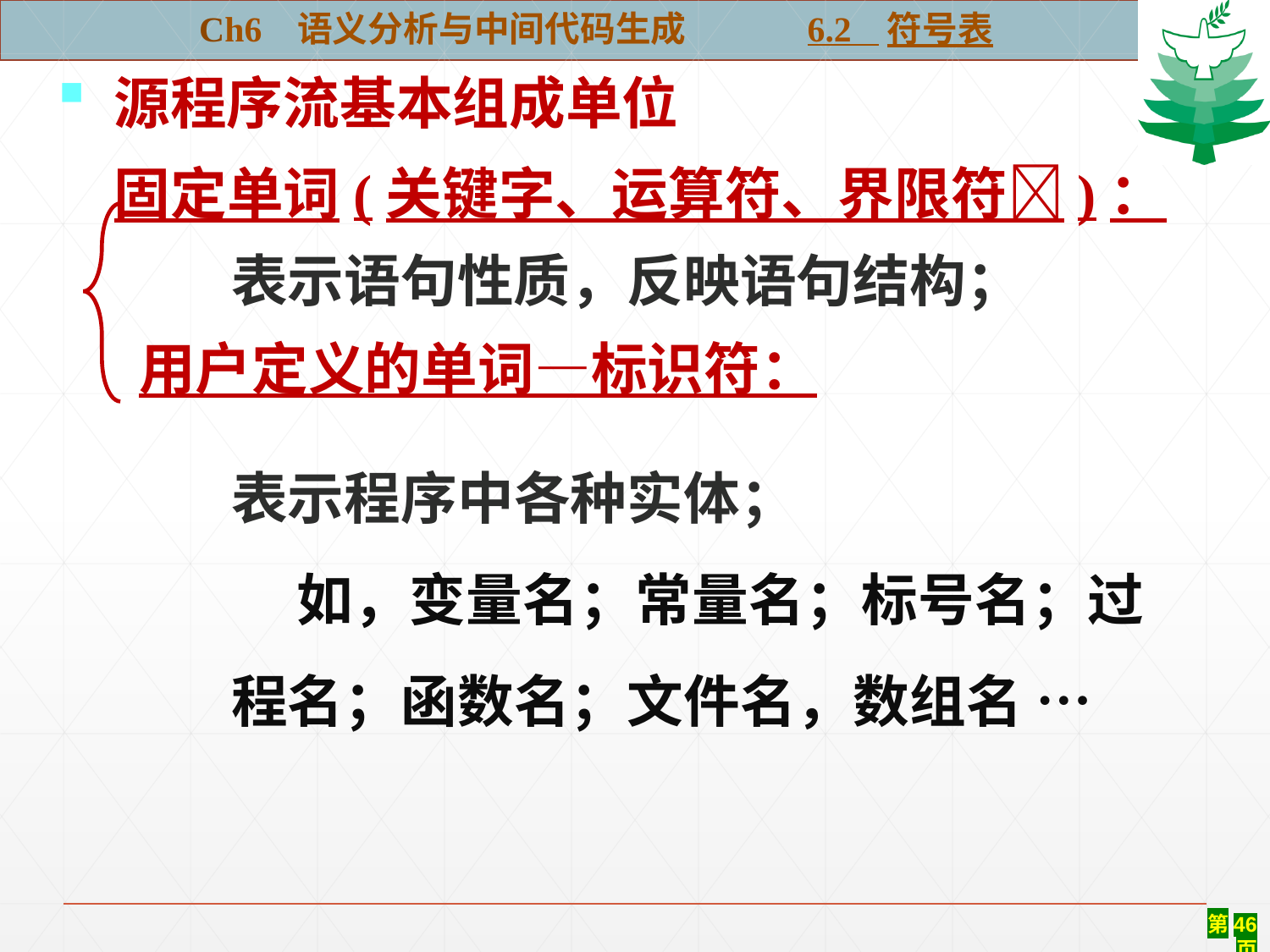

Ch6   语义分析与中间代码生成              6.2   符号表
 源程序流基本组成单位
#
 固定单词(关键字、运算符、界限符…)：
 用户定义的单词—标识符：

表示语句性质，反映语句结构；
表示程序中各种实体；
    如，变量名；常量名；标号名；过程名；函数名；文件名，数组名 …